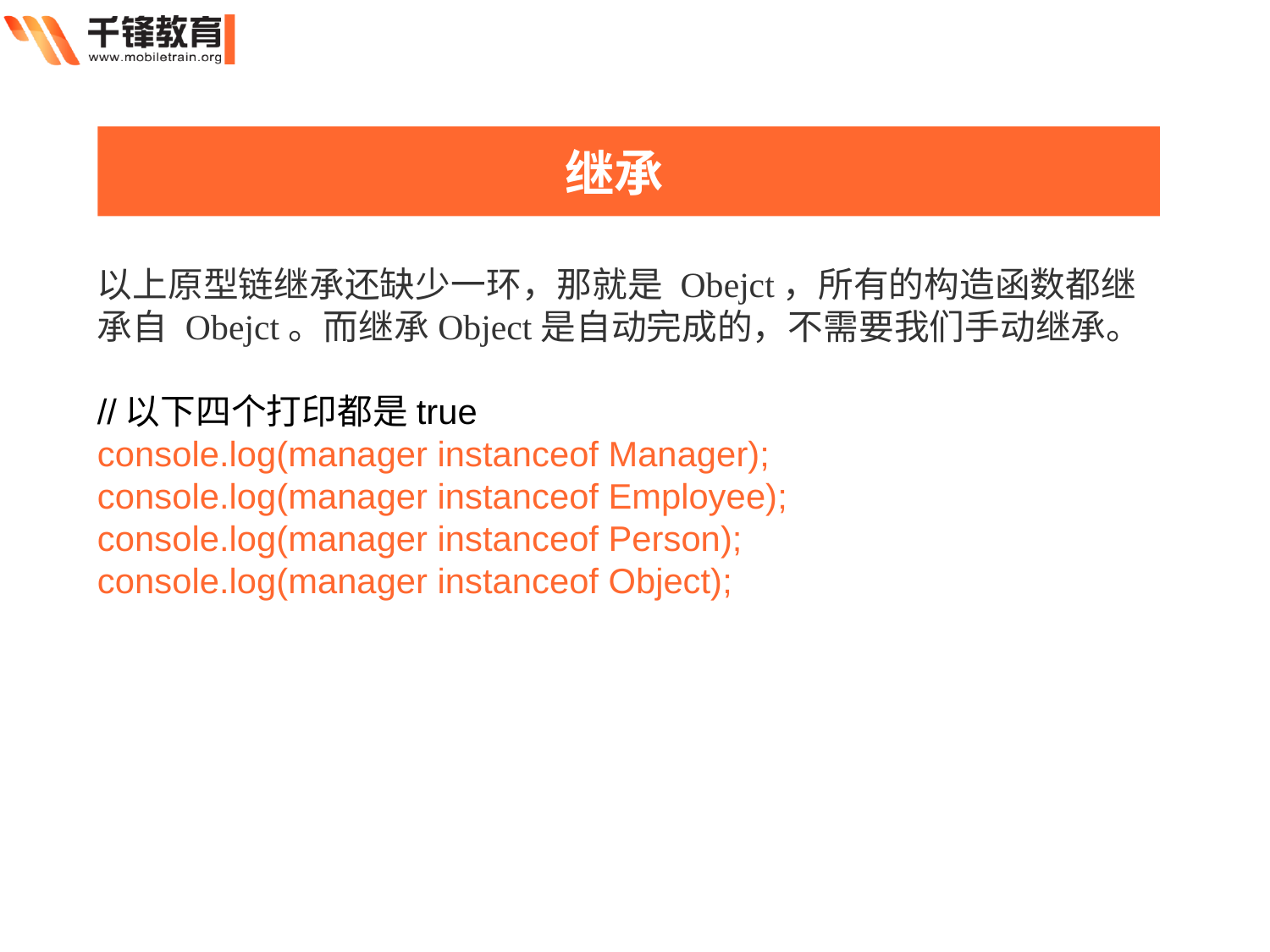

继承
以上原型链继承还缺少一环，那就是 Obejct，所有的构造函数都继承自 Obejct。而继承Object是自动完成的，不需要我们手动继承。

//以下四个打印都是true
console.log(manager instanceof Manager);
console.log(manager instanceof Employee);
console.log(manager instanceof Person);
console.log(manager instanceof Object);